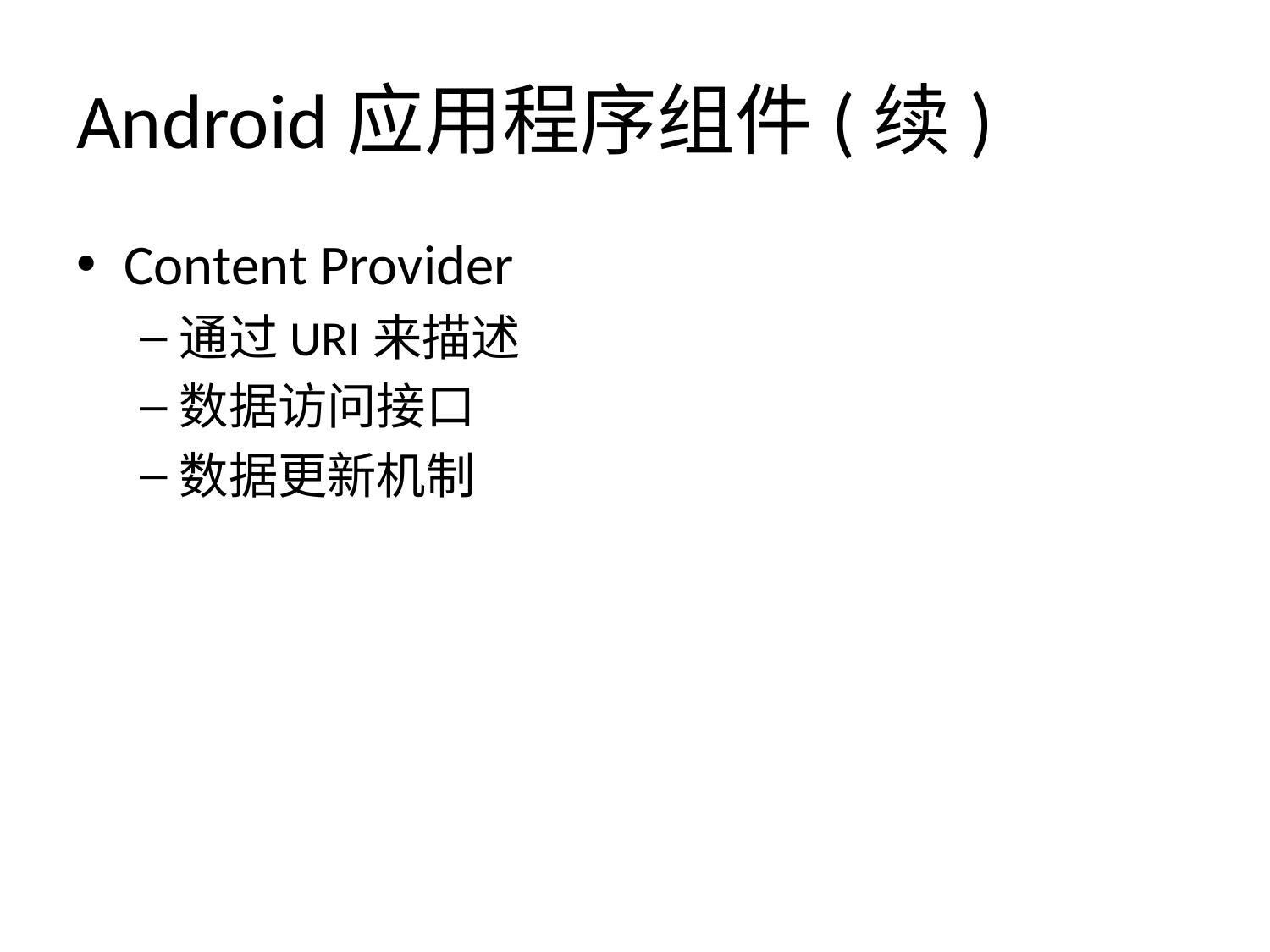

# Android应用程序组件(续)
Content Provider
通过URI来描述
数据访问接口
数据更新机制